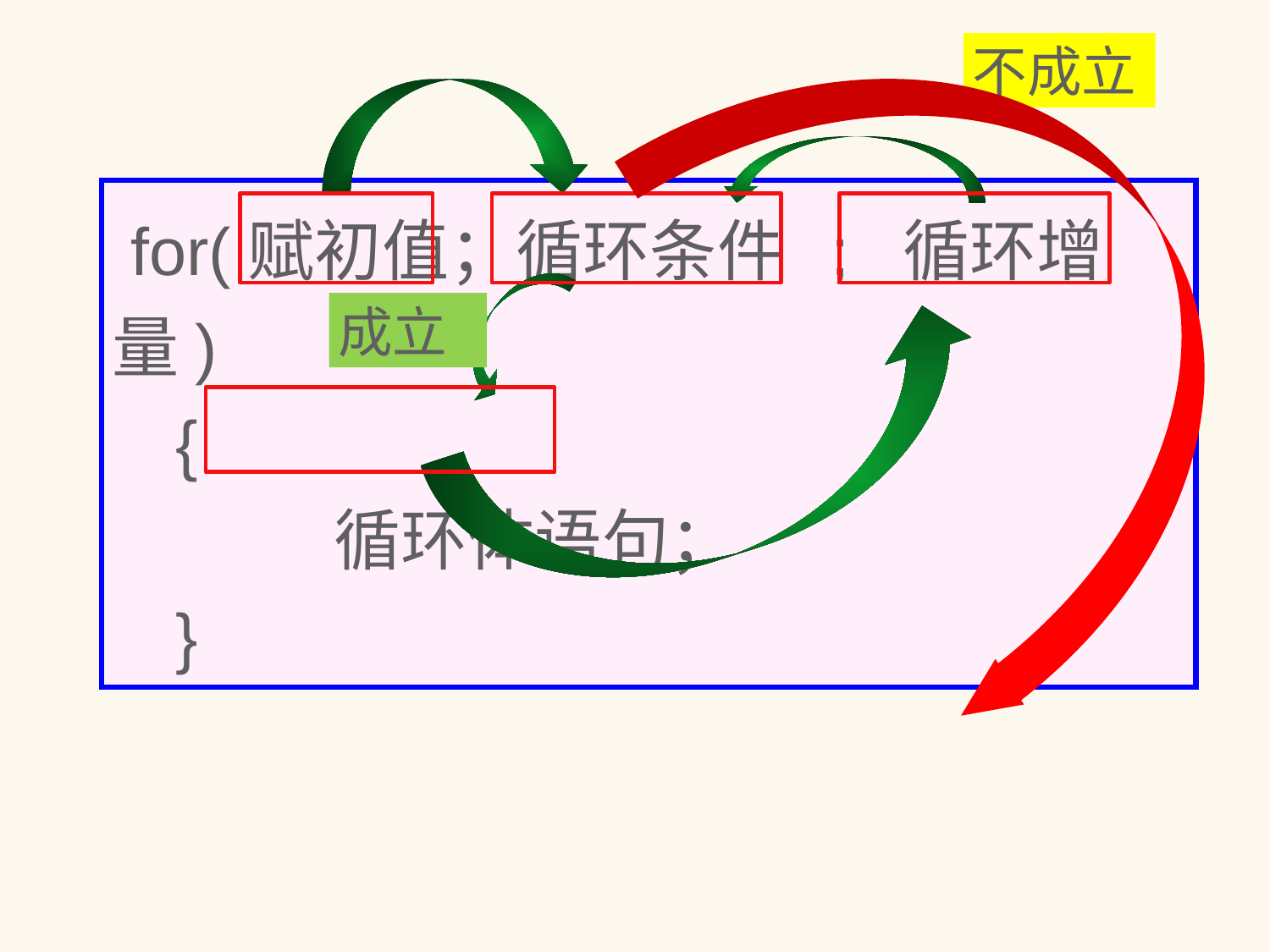

不成立

 for(赋初值；循环条件  ;  循环增量)
{
	 循环体语句；
}

成立